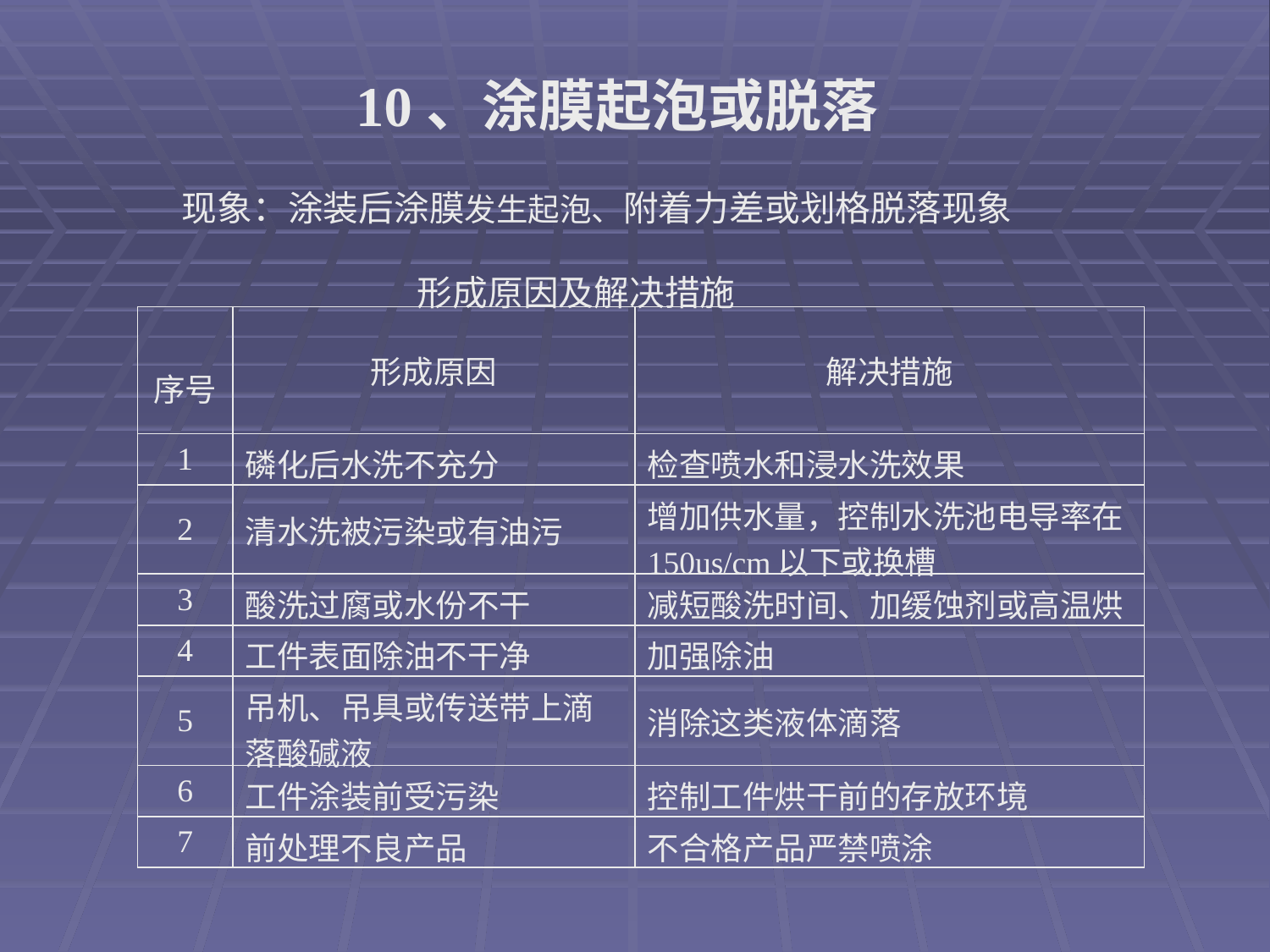

10、涂膜起泡或脱落
现象：涂装后涂膜发生起泡、附着力差或划格脱落现象

                             形成原因及解决措施
| 序号 | 形成原因 | 解决措施 |
| --- | --- | --- |
| 1 | 磷化后水洗不充分 | 检查喷水和浸水洗效果 |
| 2 | 清水洗被污染或有油污 | 增加供水量，控制水洗池电导率在150us/cm以下或换槽 |
| 3 | 酸洗过腐或水份不干 | 减短酸洗时间、加缓蚀剂或高温烘 |
| 4 | 工件表面除油不干净 | 加强除油 |
| 5 | 吊机、吊具或传送带上滴落酸碱液 | 消除这类液体滴落 |
| 6 | 工件涂装前受污染 | 控制工件烘干前的存放环境 |
| 7 | 前处理不良产品 | 不合格产品严禁喷涂 |